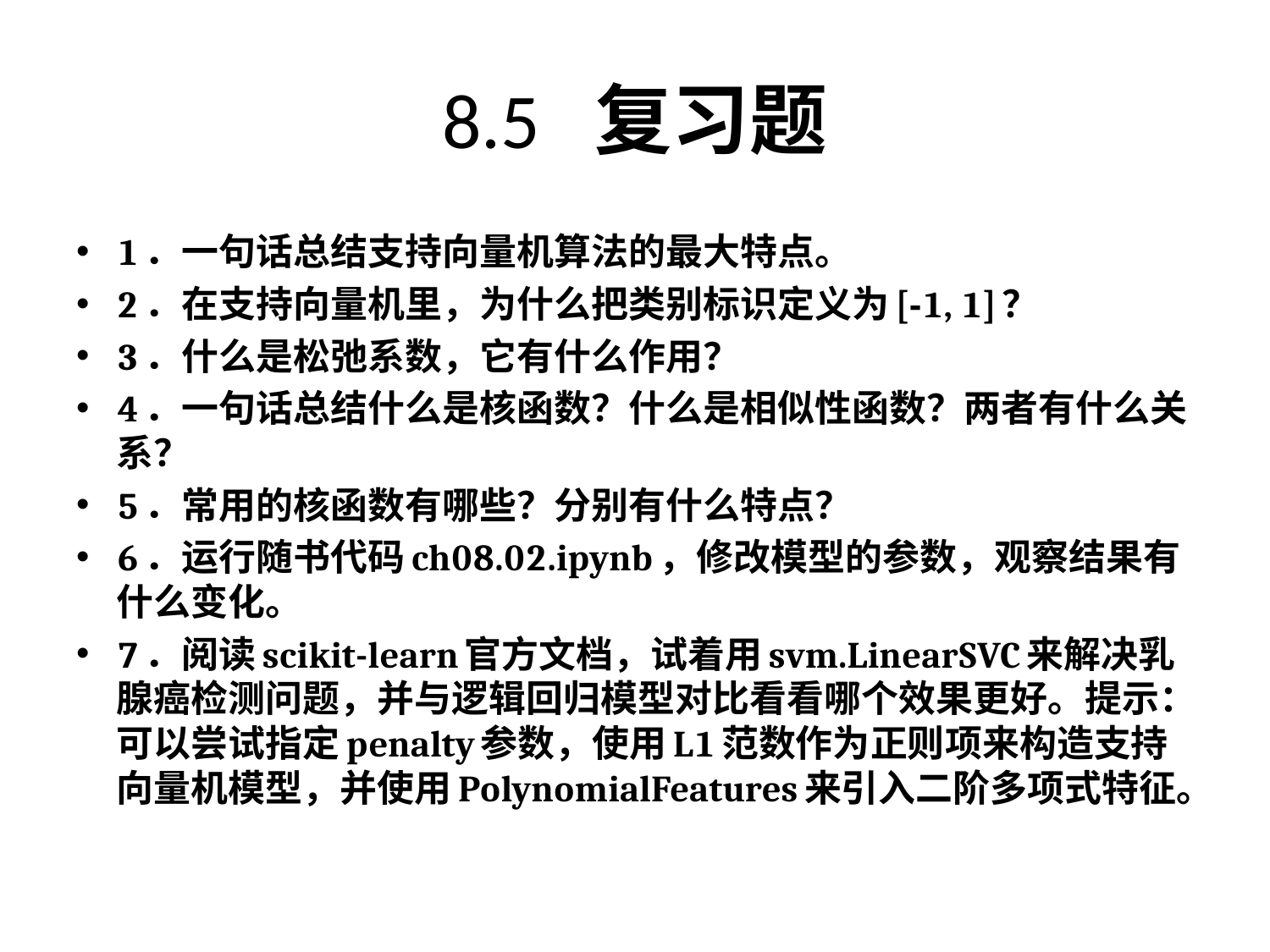

# 8.5  复习题
1．一句话总结支持向量机算法的最大特点。
2．在支持向量机里，为什么把类别标识定义为[-1, 1]？
3．什么是松弛系数，它有什么作用？
4．一句话总结什么是核函数？什么是相似性函数？两者有什么关系？
5．常用的核函数有哪些？分别有什么特点？
6．运行随书代码ch08.02.ipynb，修改模型的参数，观察结果有什么变化。
7．阅读scikit-learn官方文档，试着用svm.LinearSVC来解决乳腺癌检测问题，并与逻辑回归模型对比看看哪个效果更好。提示：可以尝试指定penalty参数，使用L1范数作为正则项来构造支持向量机模型，并使用PolynomialFeatures来引入二阶多项式特征。